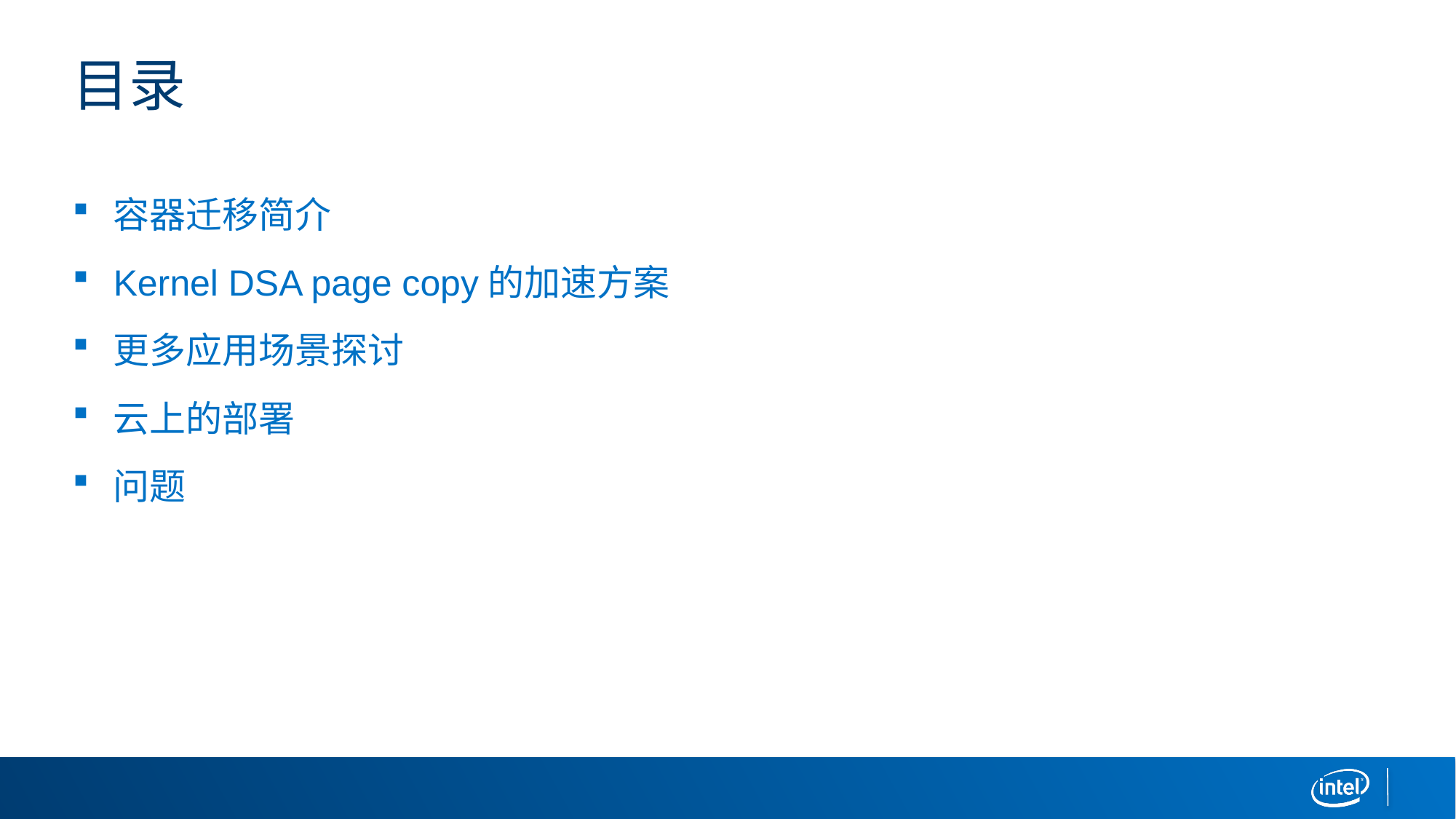

# 目录
容器迁移简介
Kernel DSA page copy的加速方案
更多应用场景探讨
云上的部署
问题